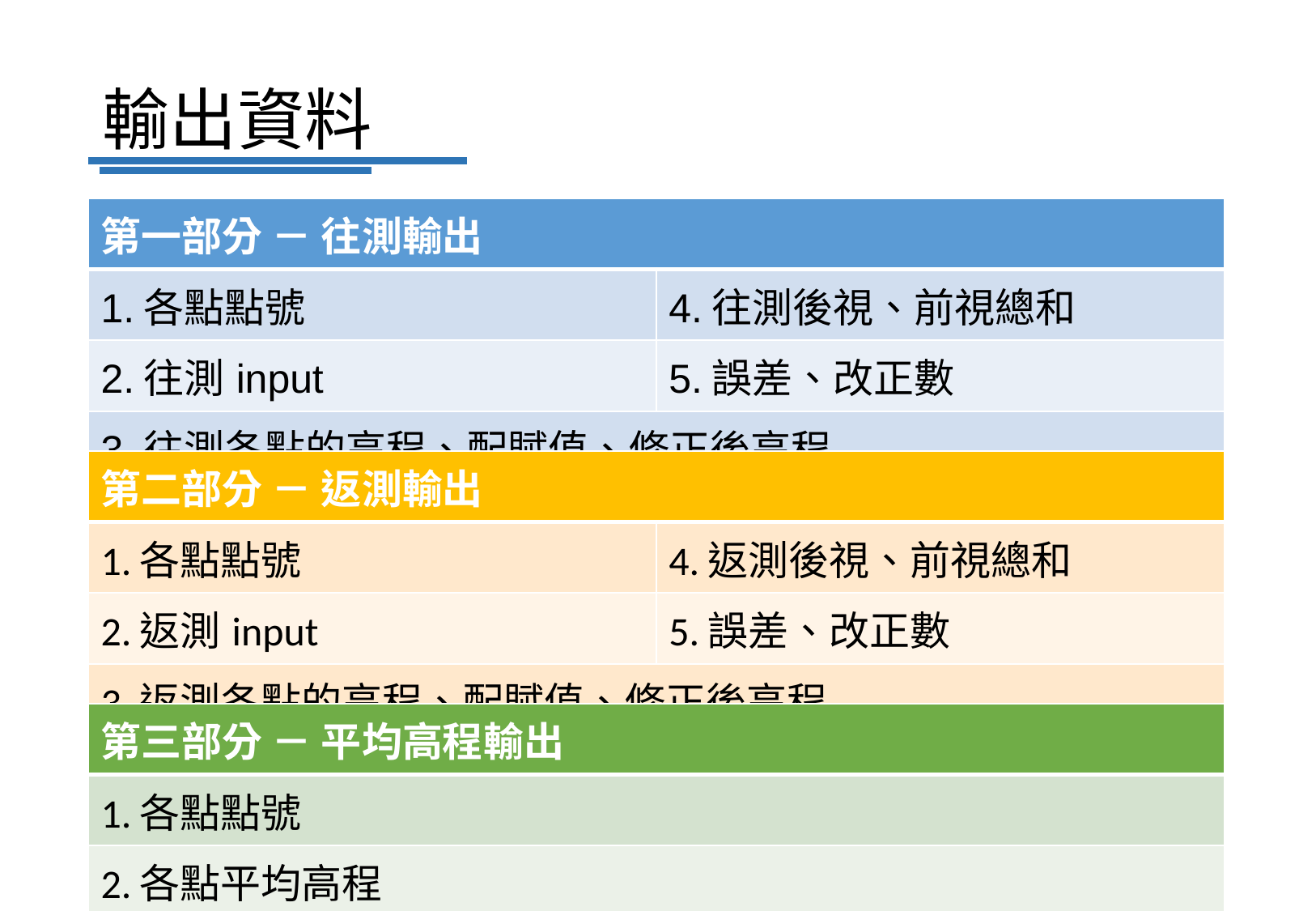

# 輸出資料

| 第一部分 － 往測輸出 |  |
| --- | --- |
| 1.各點點號 | 4.往測後視、前視總和 |
| 2.往測input | 5.誤差、改正數 |
| 3.往測各點的高程、配賦值、修正後高程 |  |
| 第二部分 － 返測輸出 |  |
| --- | --- |
| 1.各點點號 | 4.返測後視、前視總和 |
| 2.返測input | 5.誤差、改正數 |
| 3.返測各點的高程、配賦值、修正後高程 |  |
| 第三部分 － 平均高程輸出 |
| --- |
| 1.各點點號 |
| 2.各點平均高程 |